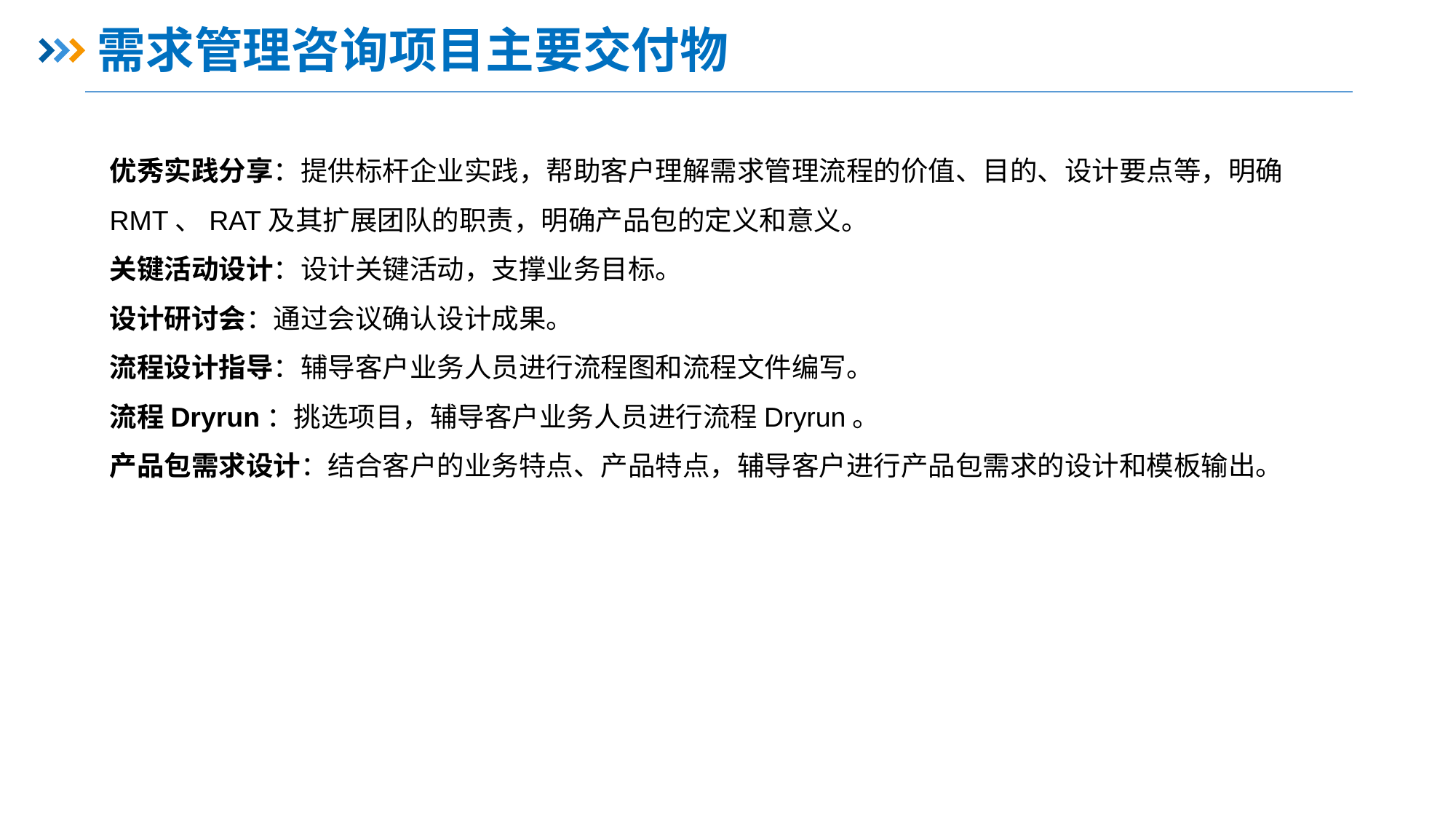

# 需求管理咨询项目主要交付物
优秀实践分享：提供标杆企业实践，帮助客户理解需求管理流程的价值、目的、设计要点等，明确RMT、RAT及其扩展团队的职责，明确产品包的定义和意义。
关键活动设计：设计关键活动，支撑业务目标。
设计研讨会：通过会议确认设计成果。
流程设计指导：辅导客户业务人员进行流程图和流程文件编写。
流程Dryrun：挑选项目，辅导客户业务人员进行流程Dryrun。
产品包需求设计：结合客户的业务特点、产品特点，辅导客户进行产品包需求的设计和模板输出。